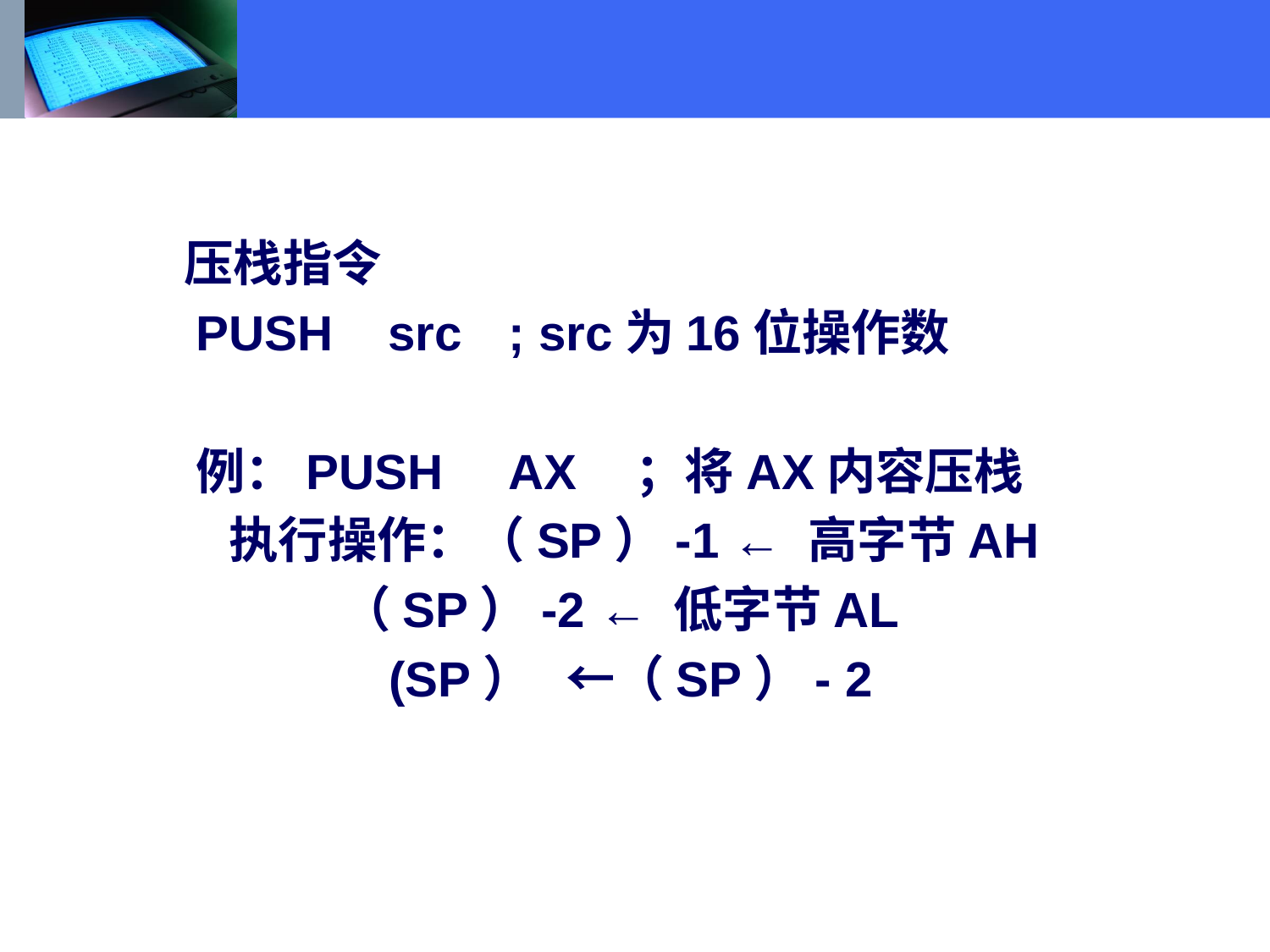

压栈指令
     PUSH    src	; src为16位操作数

     例：PUSH	AX	；将AX内容压栈
        执行操作：（SP）-1 ← 高字节AH
                  （SP）-2 ← 低字节AL
                   (SP）   ←（SP）- 2